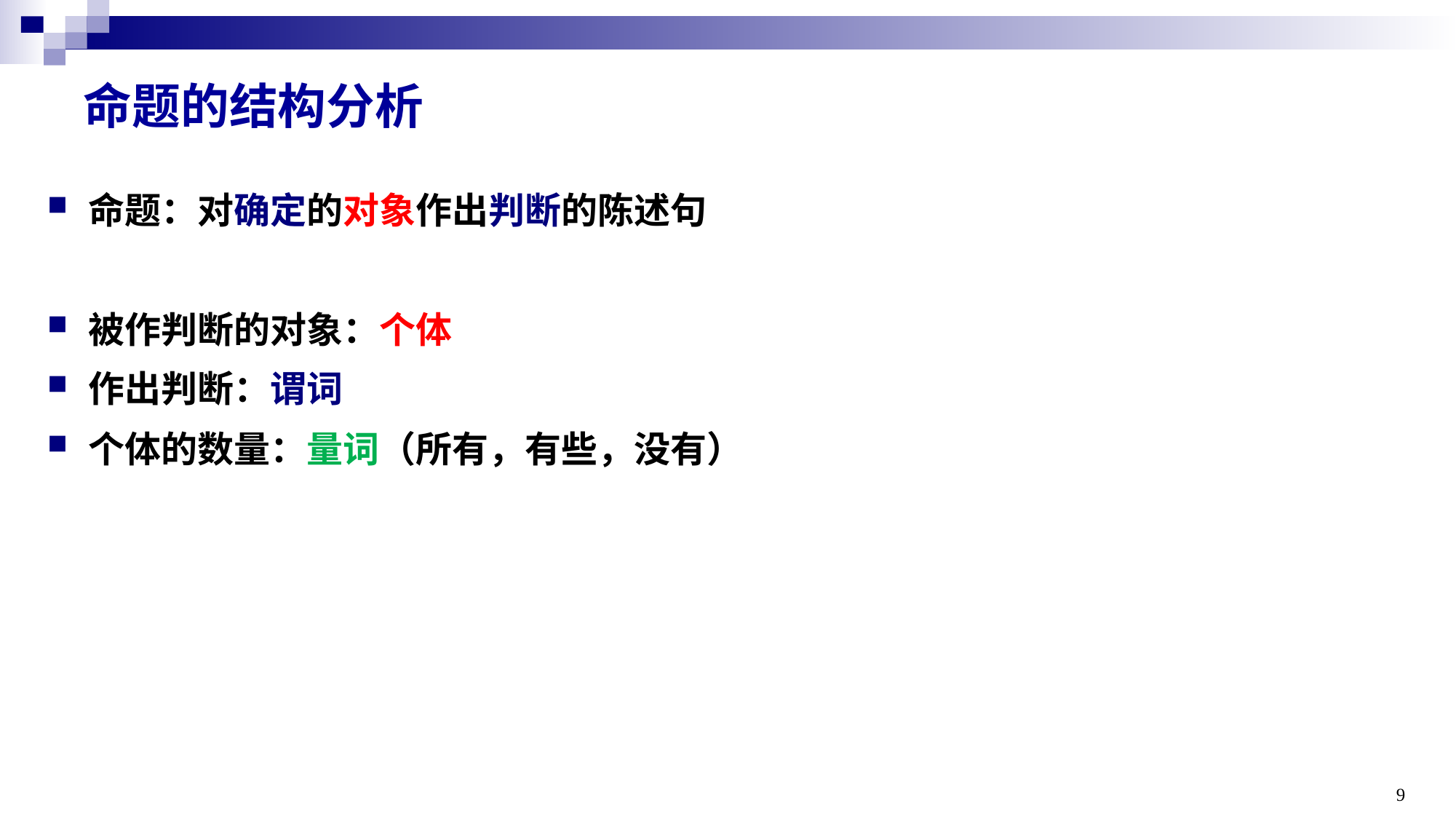

# 命题的结构分析
命题：对确定的对象作出判断的陈述句

被作判断的对象：个体
作出判断：谓词
个体的数量：量词（所有，有些，没有）
9